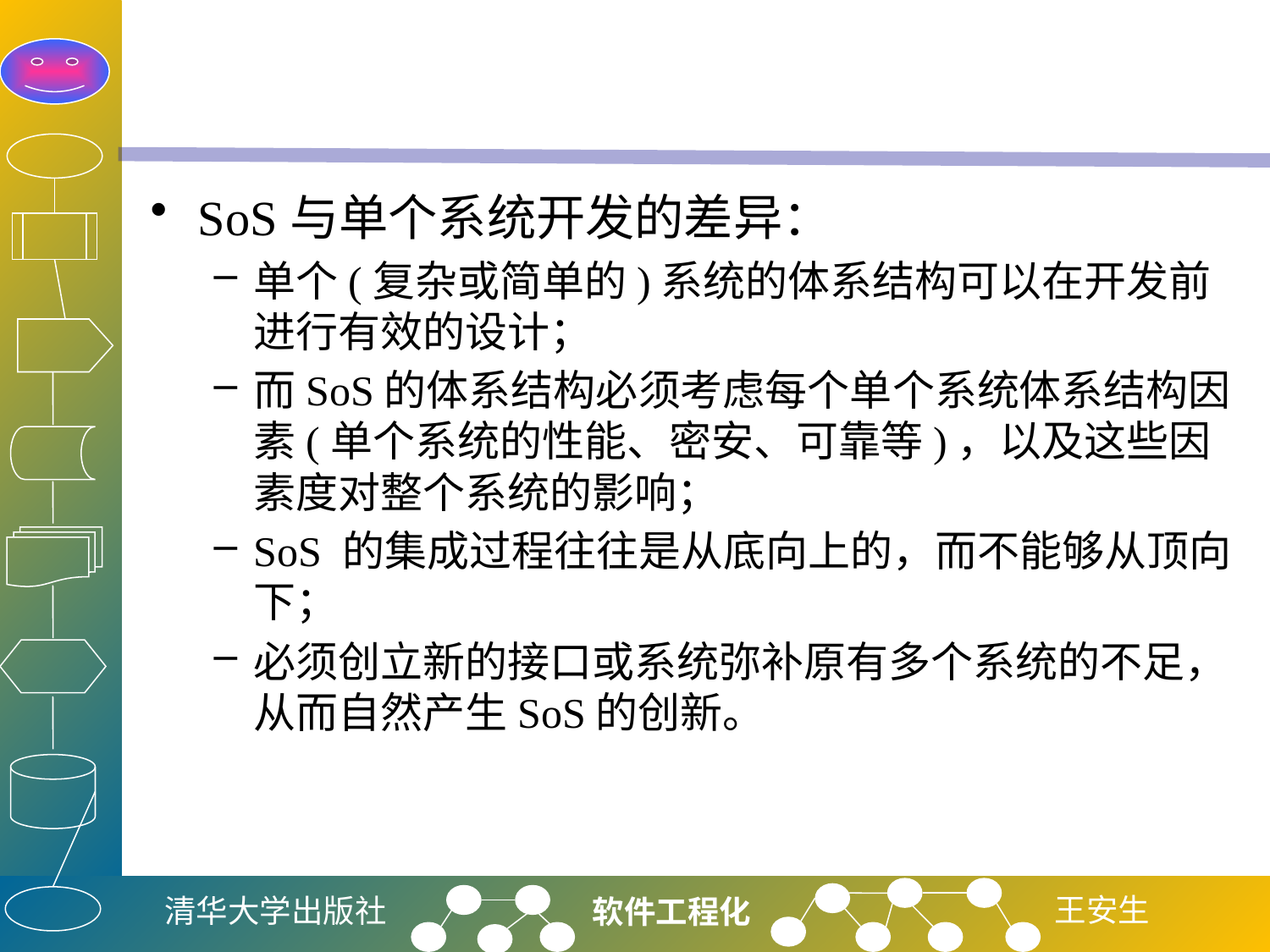

#
SoS与单个系统开发的差异：
单个(复杂或简单的)系统的体系结构可以在开发前进行有效的设计；
而SoS的体系结构必须考虑每个单个系统体系结构因素(单个系统的性能、密安、可靠等)，以及这些因素度对整个系统的影响；
SoS 的集成过程往往是从底向上的，而不能够从顶向下；
必须创立新的接口或系统弥补原有多个系统的不足，从而自然产生SoS的创新。